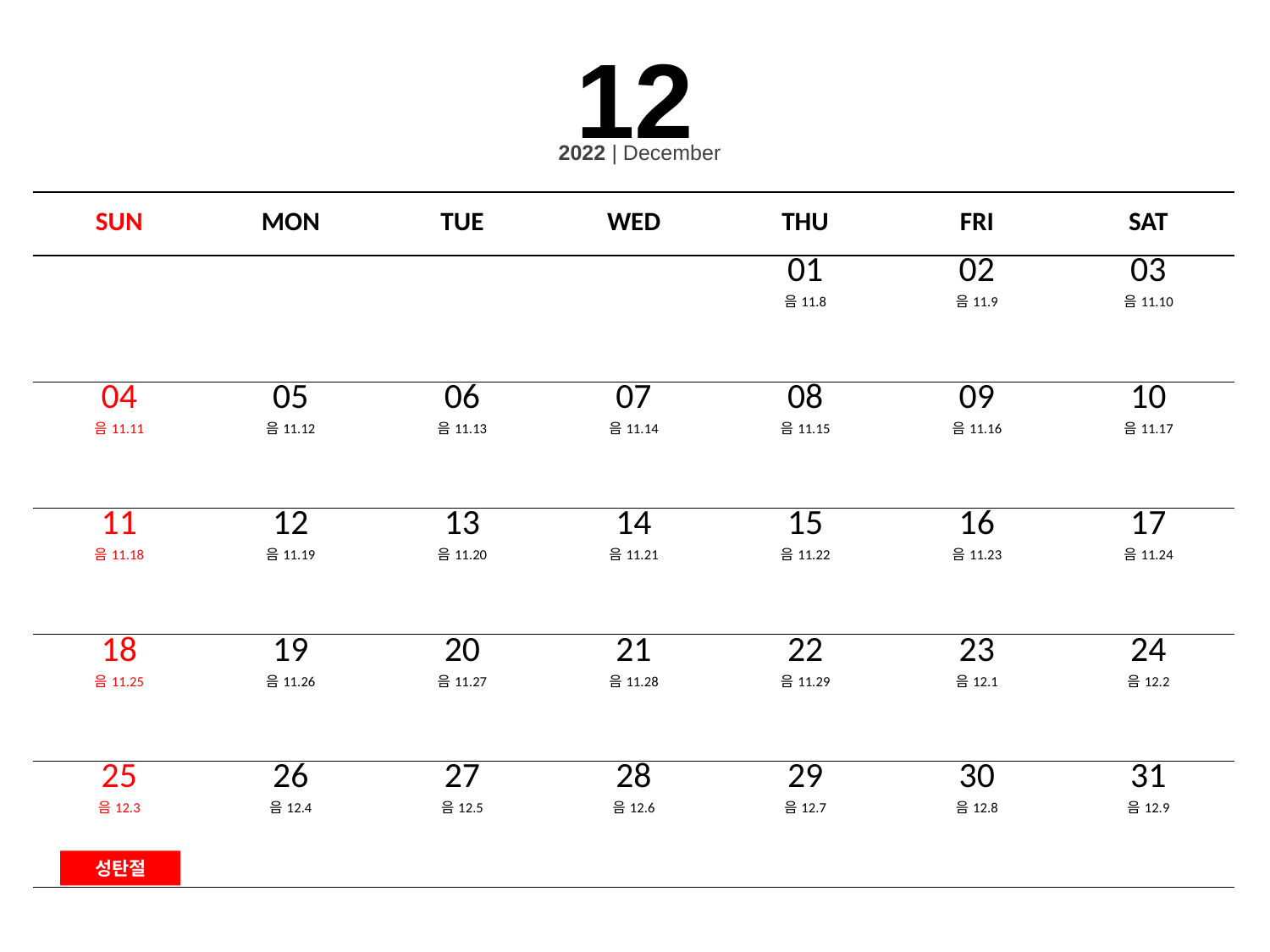

12
2022 | December

| SUN | MON | TUE | WED | THU | FRI | SAT |
| --- | --- | --- | --- | --- | --- | --- |
|  |  |  |  | 01 음11.8 | 02 음11.9 | 03 음11.10 |
| 04 음11.11 | 05 음11.12 | 06 음11.13 | 07 음11.14 | 08 음11.15 | 09 음11.16 | 10 음11.17 |
| 11 음11.18 | 12 음11.19 | 13 음11.20 | 14 음11.21 | 15 음11.22 | 16 음11.23 | 17 음11.24 |
| 18 음11.25 | 19 음11.26 | 20 음11.27 | 21 음11.28 | 22 음11.29 | 23 음12.1 | 24 음12.2 |
| 25 음12.3 | 26 음12.4 | 27 음12.5 | 28 음12.6 | 29 음12.7 | 30 음12.8 | 31 음12.9 |
성탄절